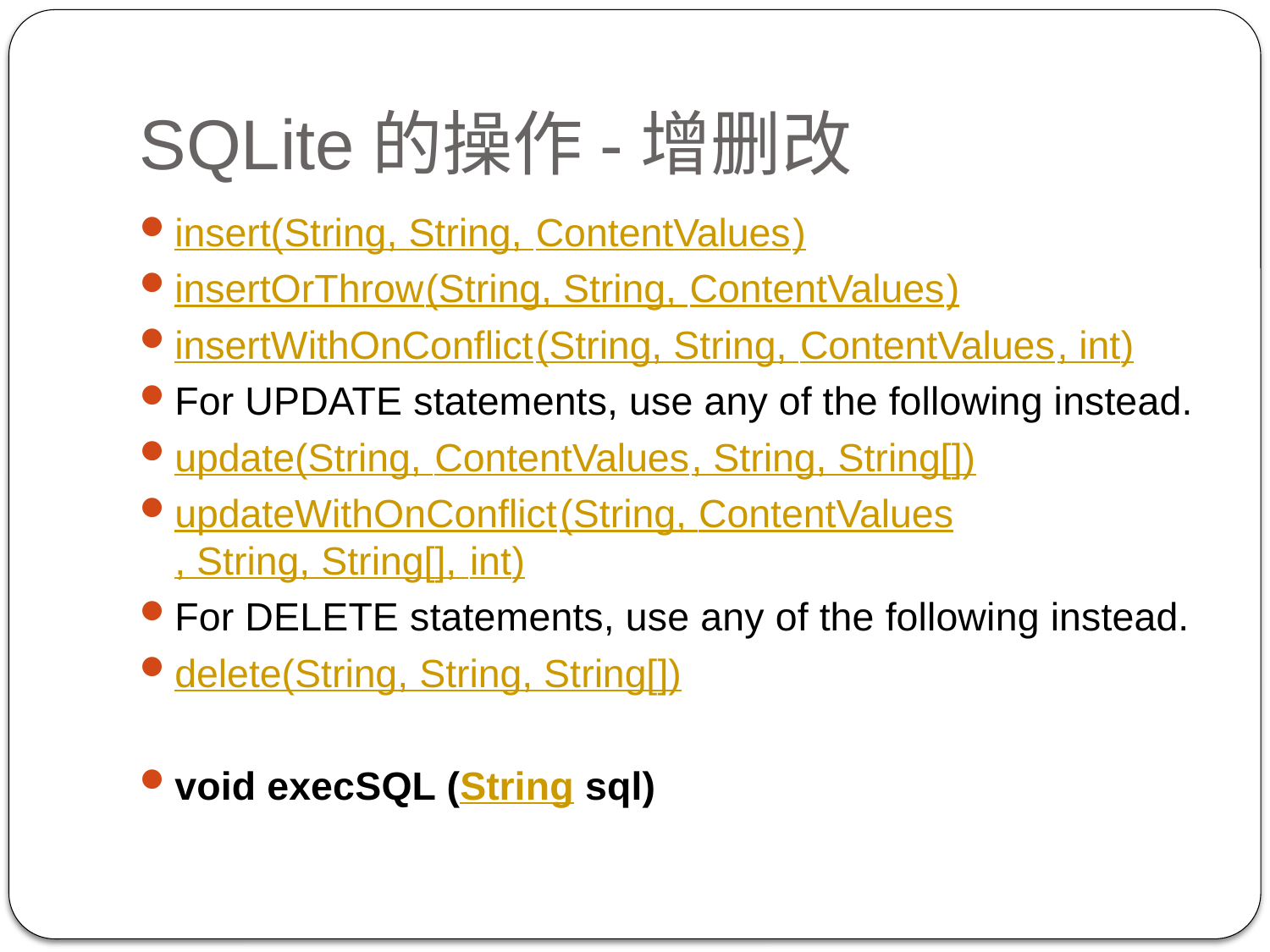

# SQLite的操作-增删改
insert(String, String, ContentValues)
insertOrThrow(String, String, ContentValues)
insertWithOnConflict(String, String, ContentValues, int)
For UPDATE statements, use any of the following instead.
update(String, ContentValues, String, String[])
updateWithOnConflict(String, ContentValues, String, String[], int)
For DELETE statements, use any of the following instead.
delete(String, String, String[])

void execSQL (String sql)